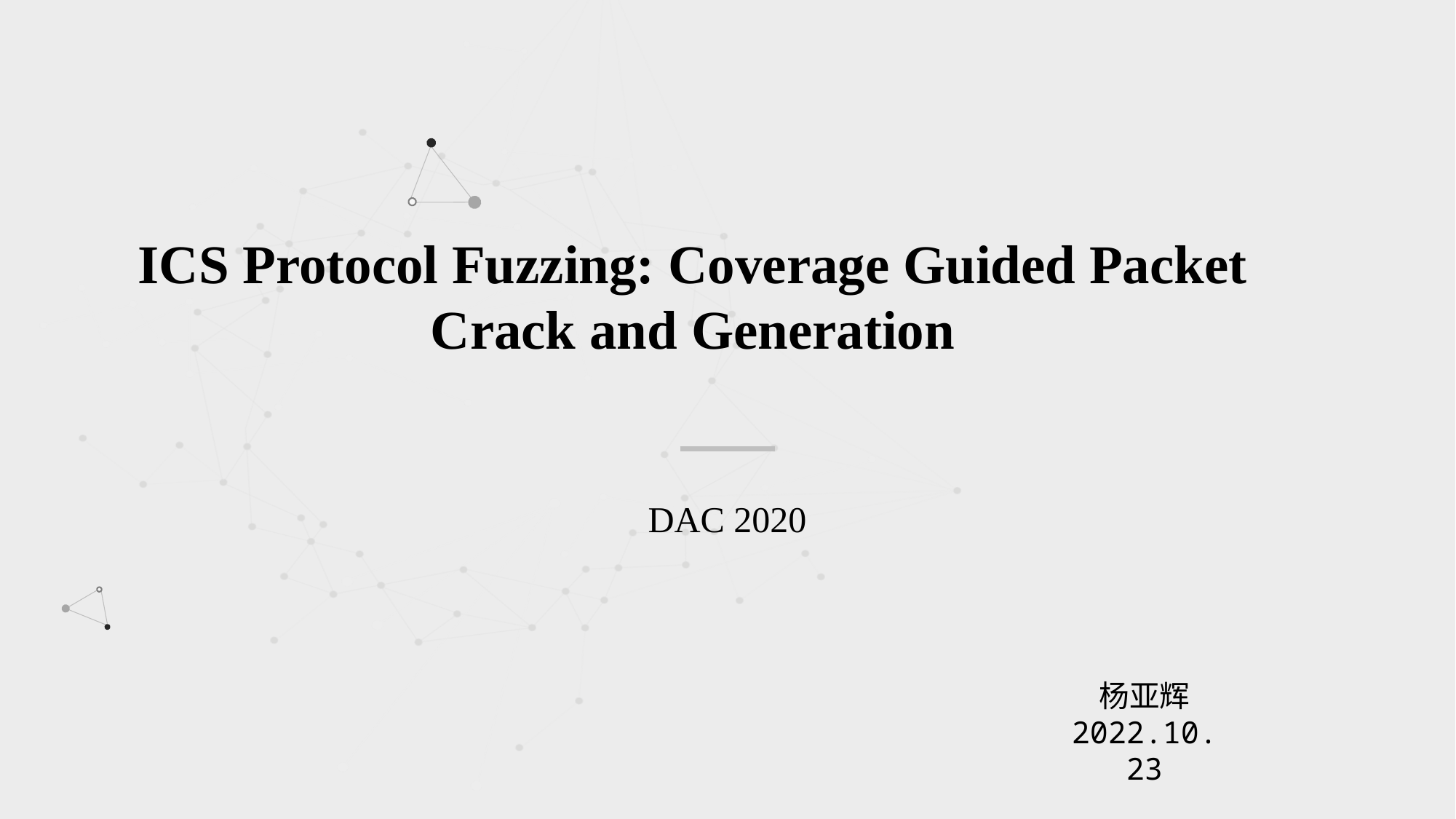

ICS Protocol Fuzzing: Coverage Guided Packet Crack and Generation
DAC 2020

杨亚辉
2022.10.23